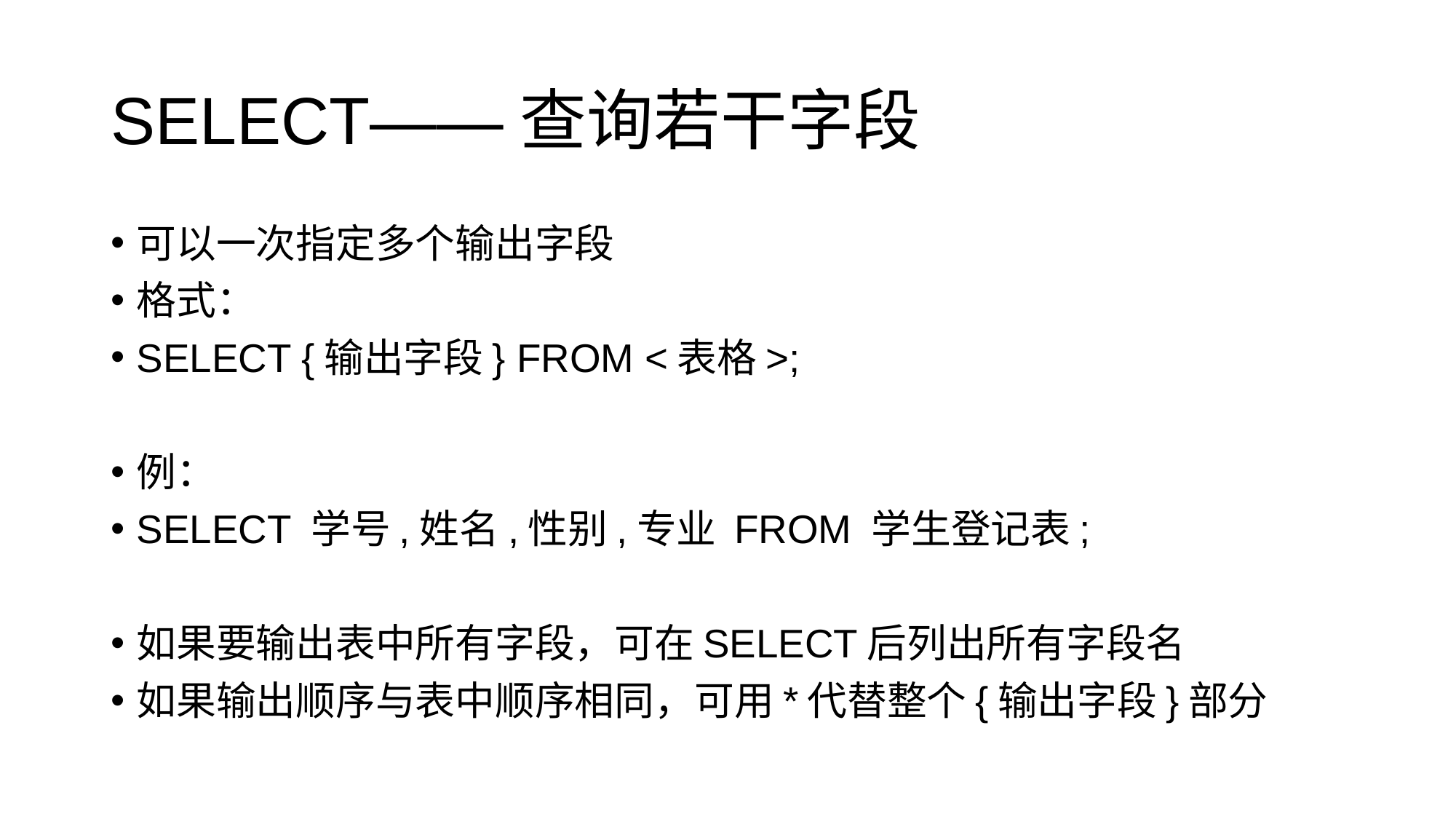

# SELECT——查询若干字段
可以一次指定多个输出字段
格式：
SELECT {输出字段} FROM <表格>;

例：
SELECT 学号,姓名,性别,专业 FROM 学生登记表;

如果要输出表中所有字段，可在SELECT后列出所有字段名
如果输出顺序与表中顺序相同，可用*代替整个{输出字段}部分